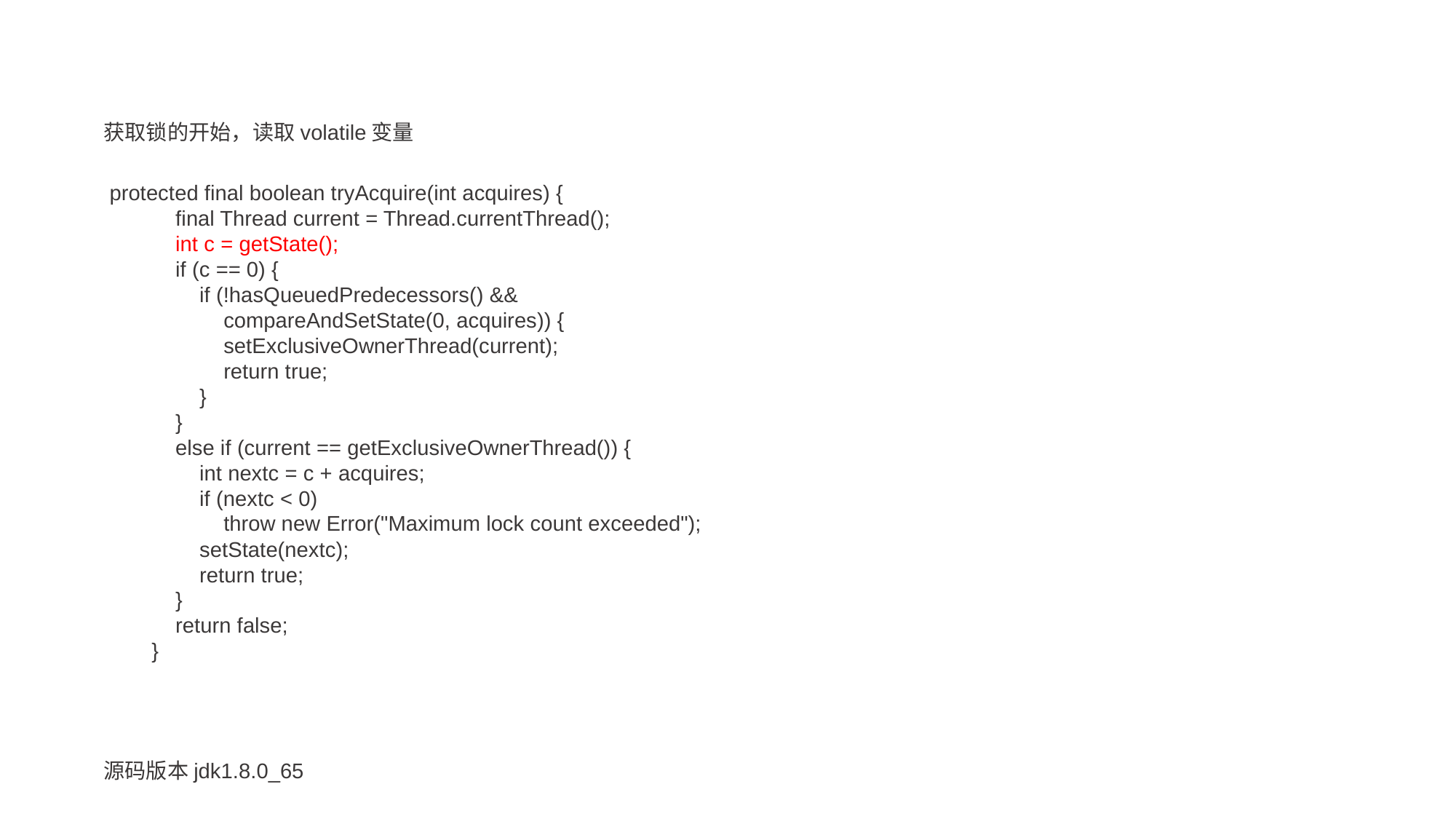

获取锁的开始，读取volatile变量
 protected final boolean tryAcquire(int acquires) {
            final Thread current = Thread.currentThread();
            int c = getState();
            if (c == 0) {
                if (!hasQueuedPredecessors() &&
                    compareAndSetState(0, acquires)) {
                    setExclusiveOwnerThread(current);
                    return true;
                }
            }
            else if (current == getExclusiveOwnerThread()) {
                int nextc = c + acquires;
                if (nextc < 0)
                    throw new Error("Maximum lock count exceeded");
                setState(nextc);
                return true;
            }
            return false;
        }
源码版本jdk1.8.0_65